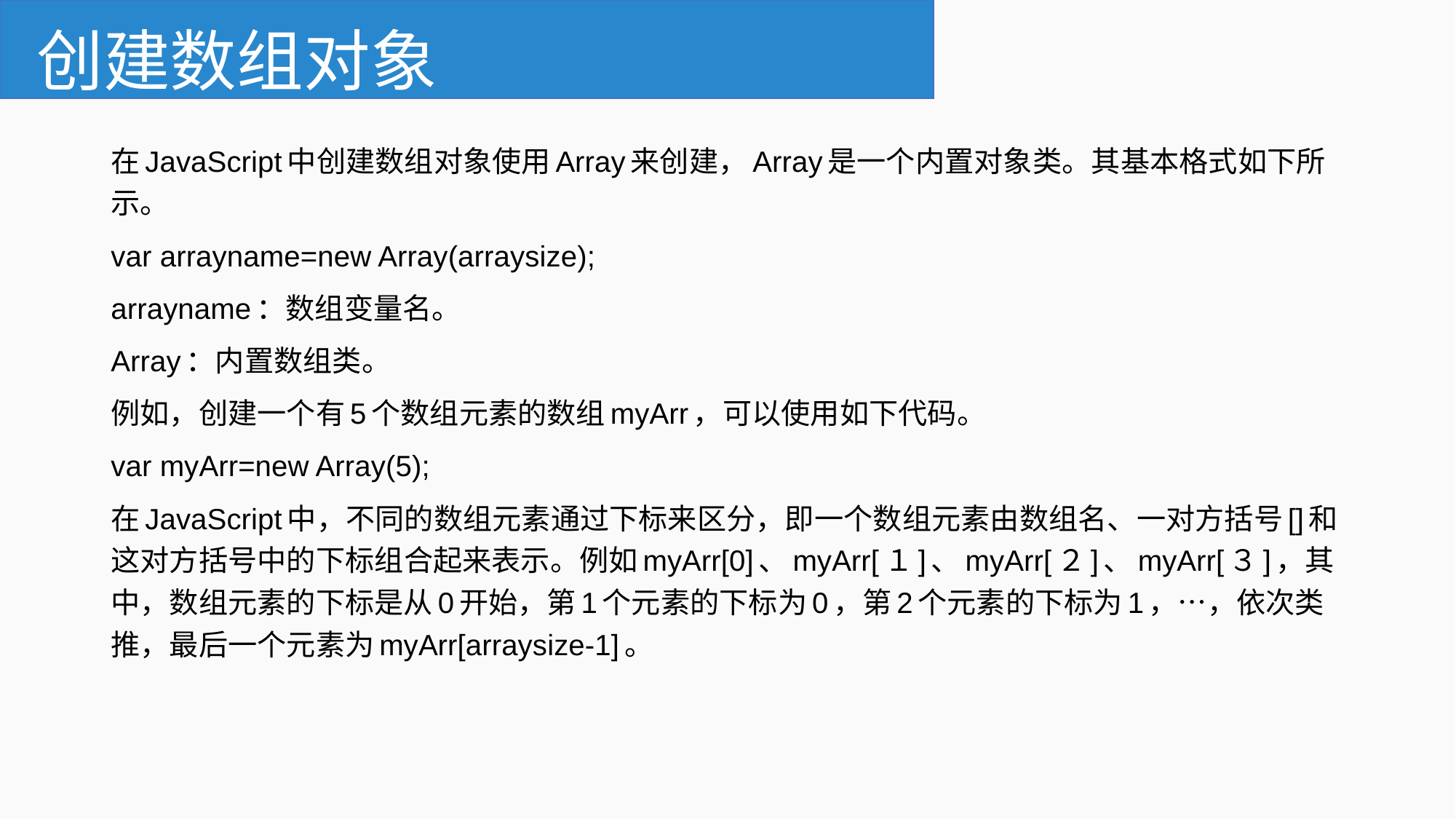

# 创建数组对象
在JavaScript中创建数组对象使用Array来创建，Array是一个内置对象类。其基本格式如下所示。
var arrayname=new Array(arraysize);
arrayname：数组变量名。
Array：内置数组类。
例如，创建一个有5个数组元素的数组myArr，可以使用如下代码。
var myArr=new Array(5);
在JavaScript中，不同的数组元素通过下标来区分，即一个数组元素由数组名、一对方括号[]和这对方括号中的下标组合起来表示。例如myArr[0]、myArr[１]、myArr[２]、myArr[３]，其中，数组元素的下标是从0开始，第1个元素的下标为0，第2个元素的下标为1，…，依次类推，最后一个元素为myArr[arraysize-1]。